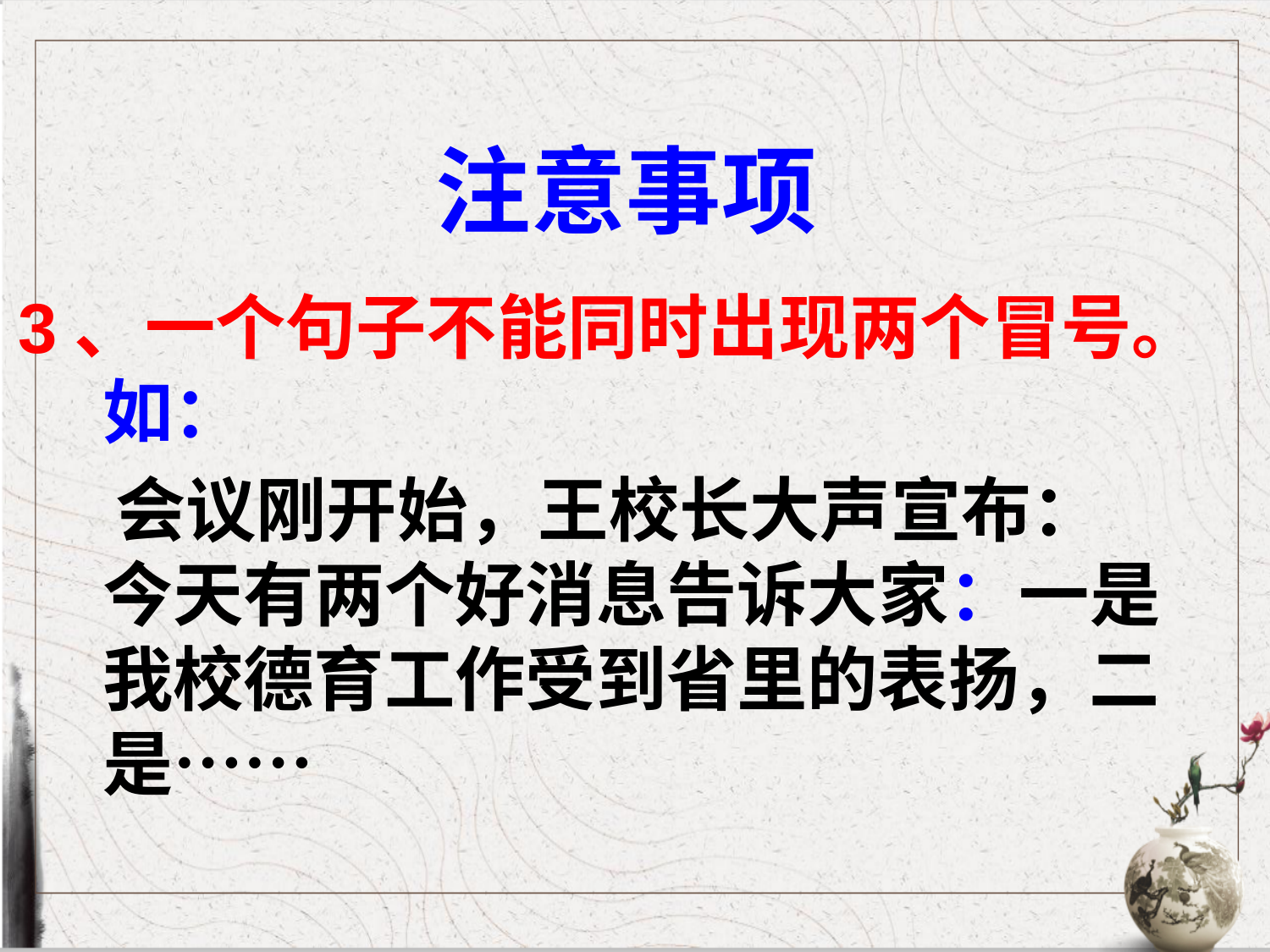

# 注意事项
3、一个句子不能同时出现两个冒号。如：
     会议刚开始，王校长大声宣布：今天有两个好消息告诉大家：一是我校德育工作受到省里的表扬，二是……